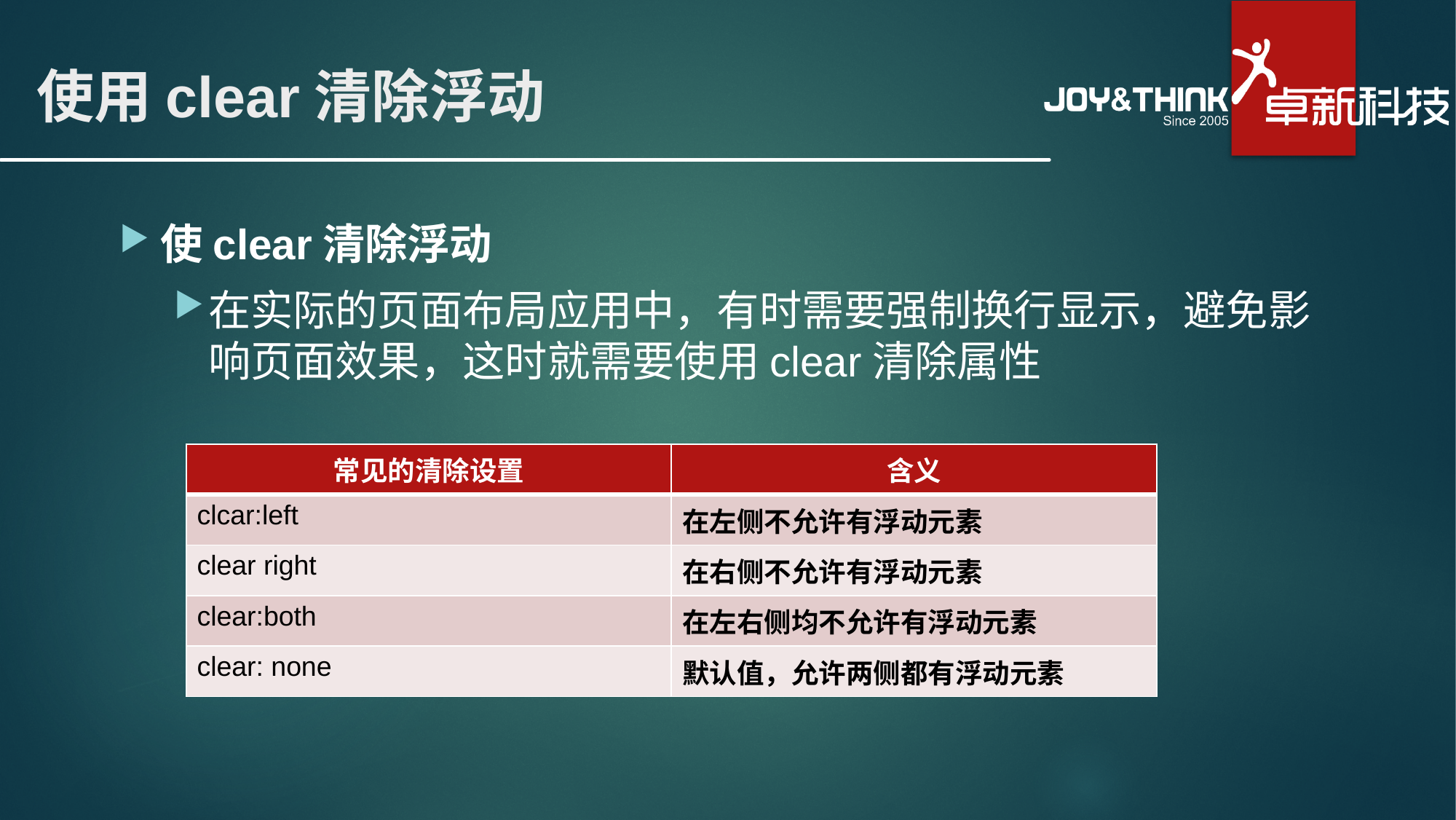

# 使用clear清除浮动
使clear清除浮动
在实际的页面布局应用中，有时需要强制换行显示，避免影响页面效果，这时就需要使用clear清除属性
| 常见的清除设置 | 含义 |
| --- | --- |
| clcar:left | 在左侧不允许有浮动元素 |
| clear right | 在右侧不允许有浮动元素 |
| clear:both | 在左右侧均不允许有浮动元素 |
| clear: none | 默认值，允许两侧都有浮动元素 |